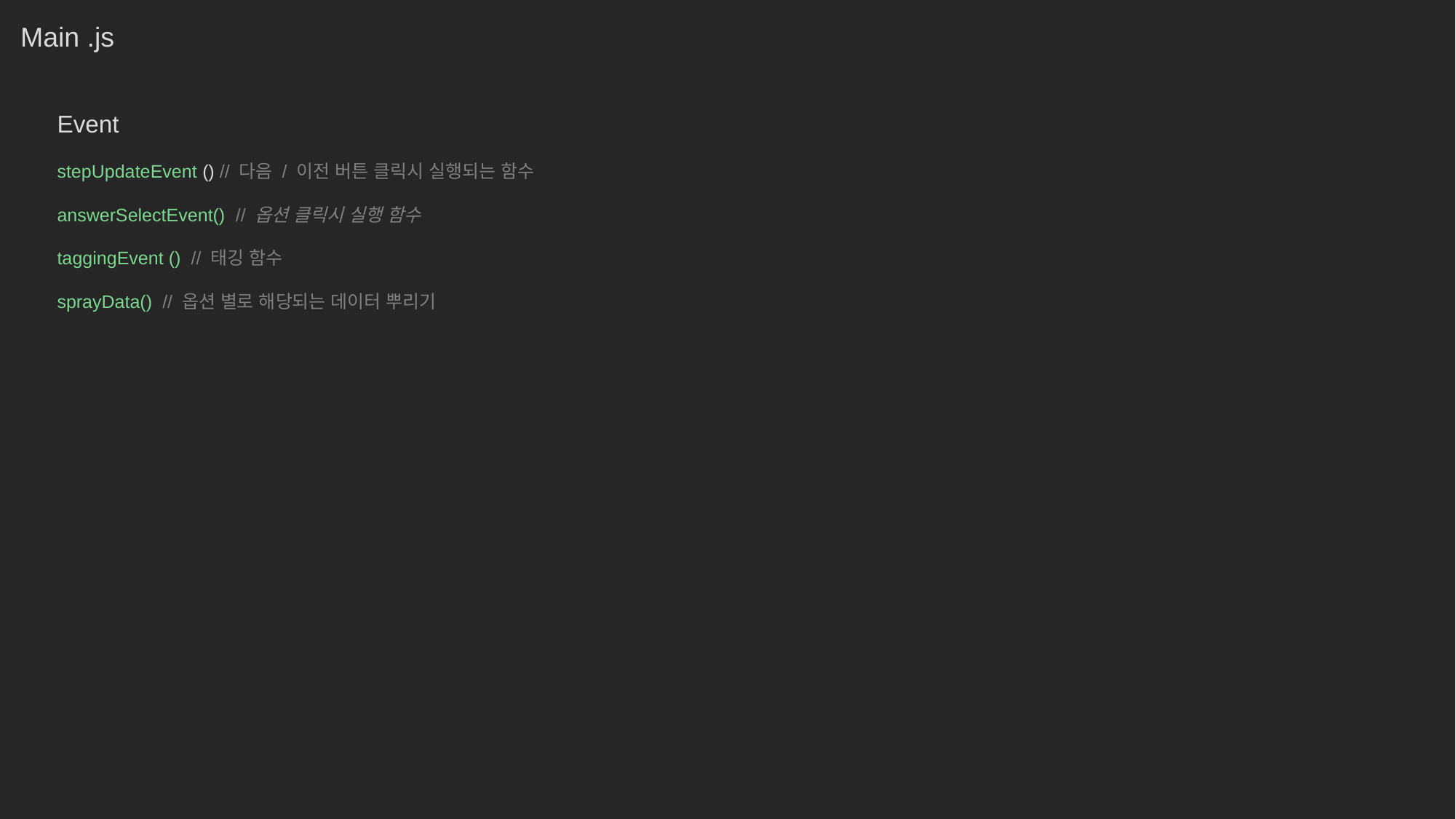

Main .js
Event

stepUpdateEvent () // 다음 / 이전 버튼 클릭시 실행되는 함수

answerSelectEvent()  // 옵션 클릭시 실행 함수

taggingEvent ()  // 태깅 함수

sprayData()  // 옵션 별로 해당되는 데이터 뿌리기